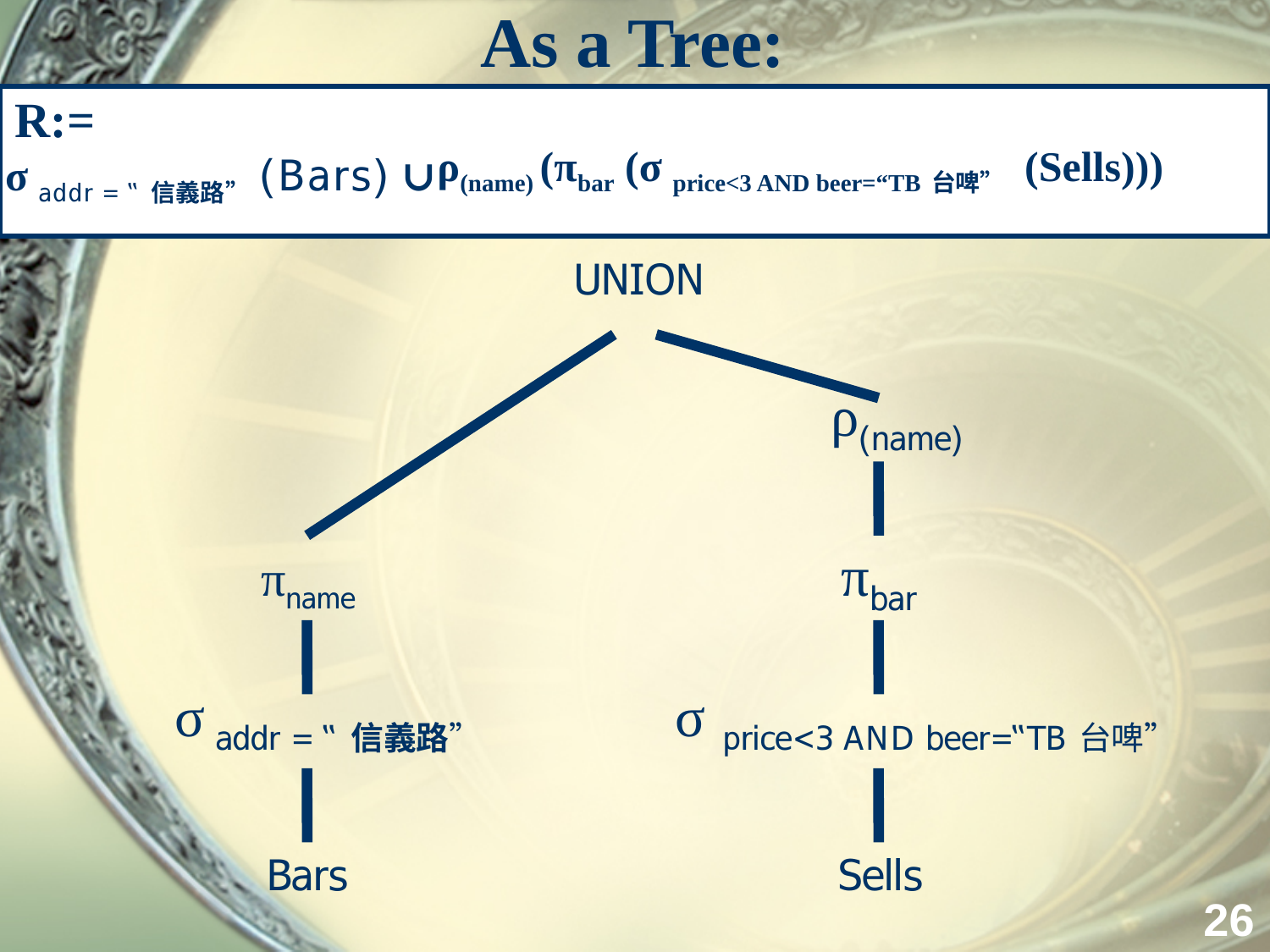

# As a Tree:
R:=

ρ(name) (πbar (σ price<3 AND beer=“TB台啤” (Sells)))
σ addr = “信義路”(Bars)
∪
UNION

ρ(name)

πbar
πname

σ addr = “信義路”
σ price<3 AND beer=“TB台啤”

Bars
Sells
26